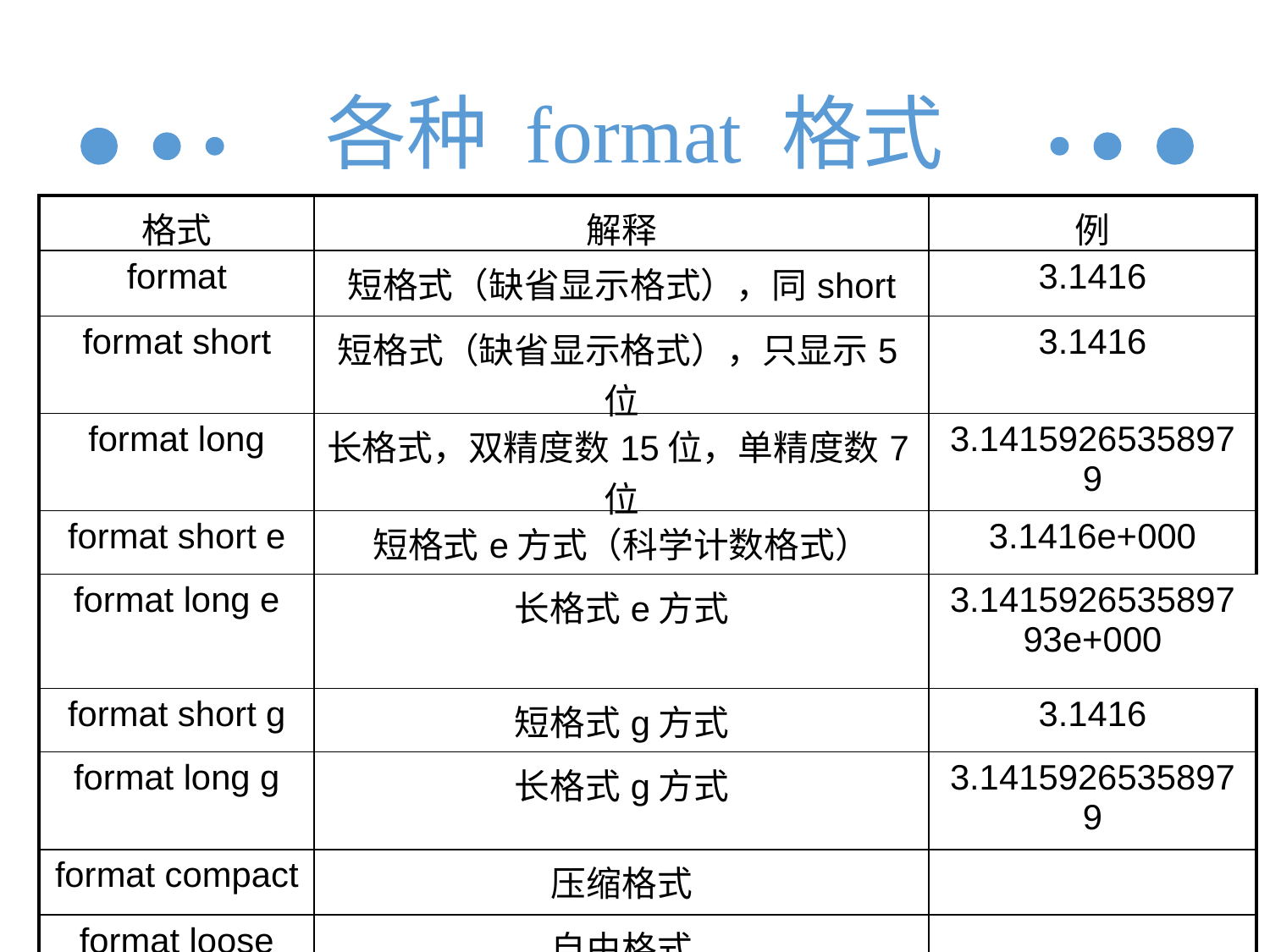

# 各种 format 格式
| 格式 | 解释 | 例 |
| --- | --- | --- |
| format | 短格式（缺省显示格式），同short | 3.1416 |
| format short | 短格式（缺省显示格式），只显示5位 | 3.1416 |
| format long | 长格式，双精度数15位，单精度数7位 | 3.14159265358979 |
| format short e | 短格式e方式（科学计数格式） | 3.1416e+000 |
| format long e | 长格式e方式 | 3.141592653589793e+000 |
| format short g | 短格式g方式 | 3.1416 |
| format long g | 长格式g方式 | 3.14159265358979 |
| format compact | 压缩格式 |  |
| format loose | 自由格式 |  |
24